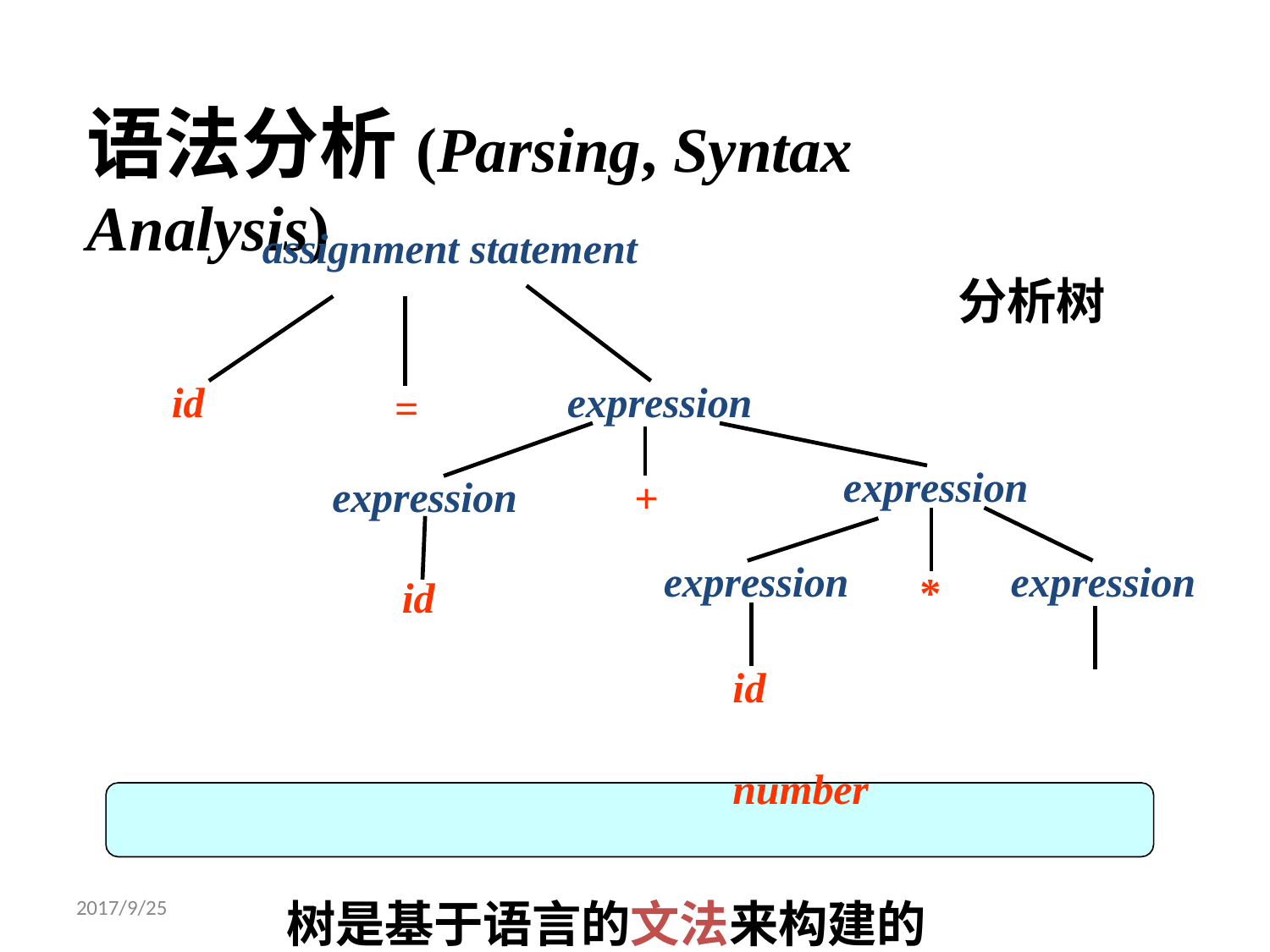

# 语法分析(Parsing, Syntax Analysis)
assignment statement
分析树

id
expression
=

expression
expression
+

expression	expression
*
id

id	number

树是基于语言的文法来构建的

2017/9/25
30